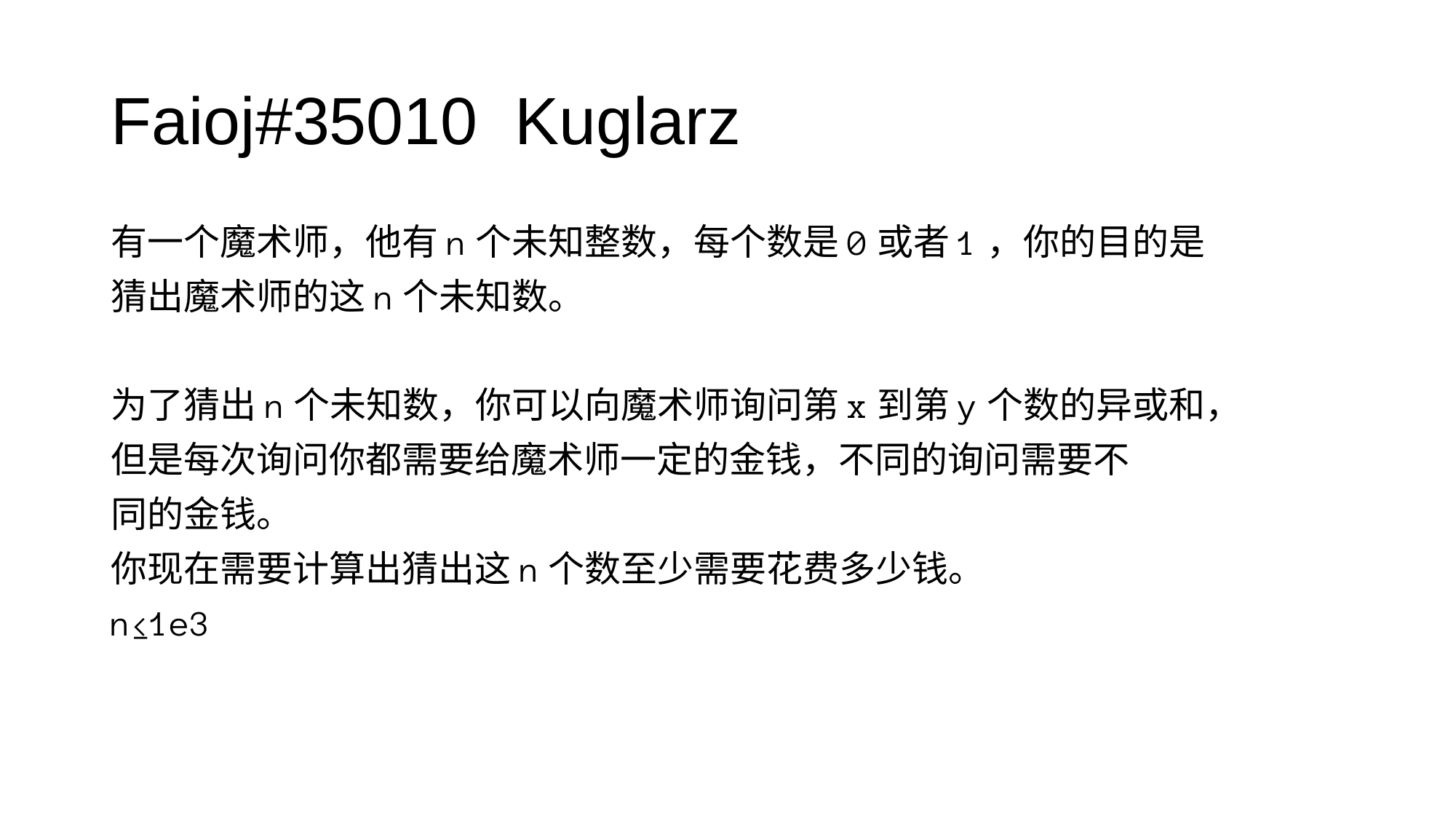

# Faioj#35010  Kuglarz
有一个魔术师，他有n个未知整数，每个数是0或者1，你的目的是
猜出魔术师的这n个未知数。

为了猜出n个未知数，你可以向魔术师询问第x到第y个数的异或和，
但是每次询问你都需要给魔术师一定的金钱，不同的询问需要不
同的金钱。
你现在需要计算出猜出这n个数至少需要花费多少钱。
n≤1e3